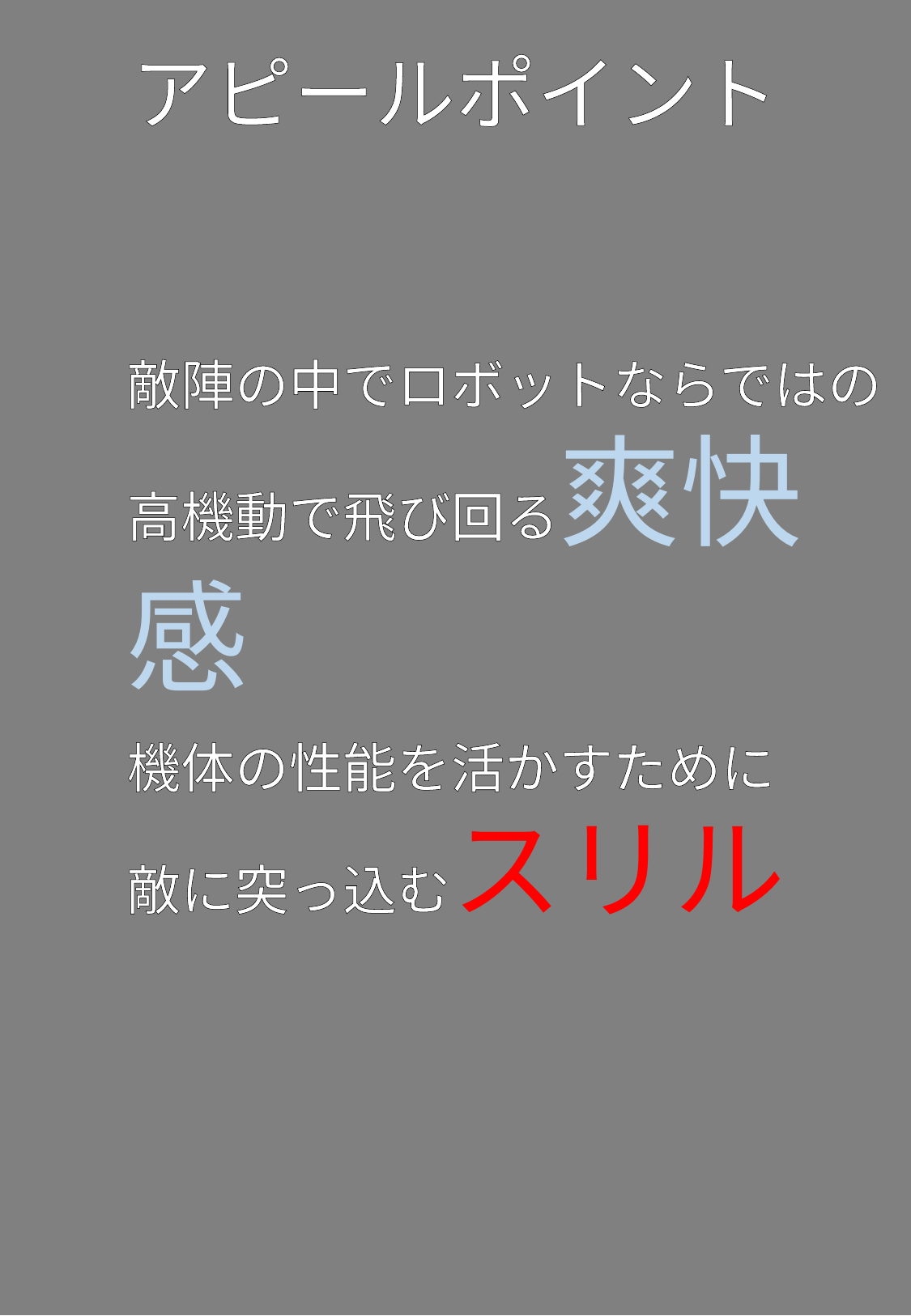

アピールポイント
敵陣の中でロボットならではの
高機動で飛び回る爽快感
機体の性能を活かすために
敵に突っ込むスリル